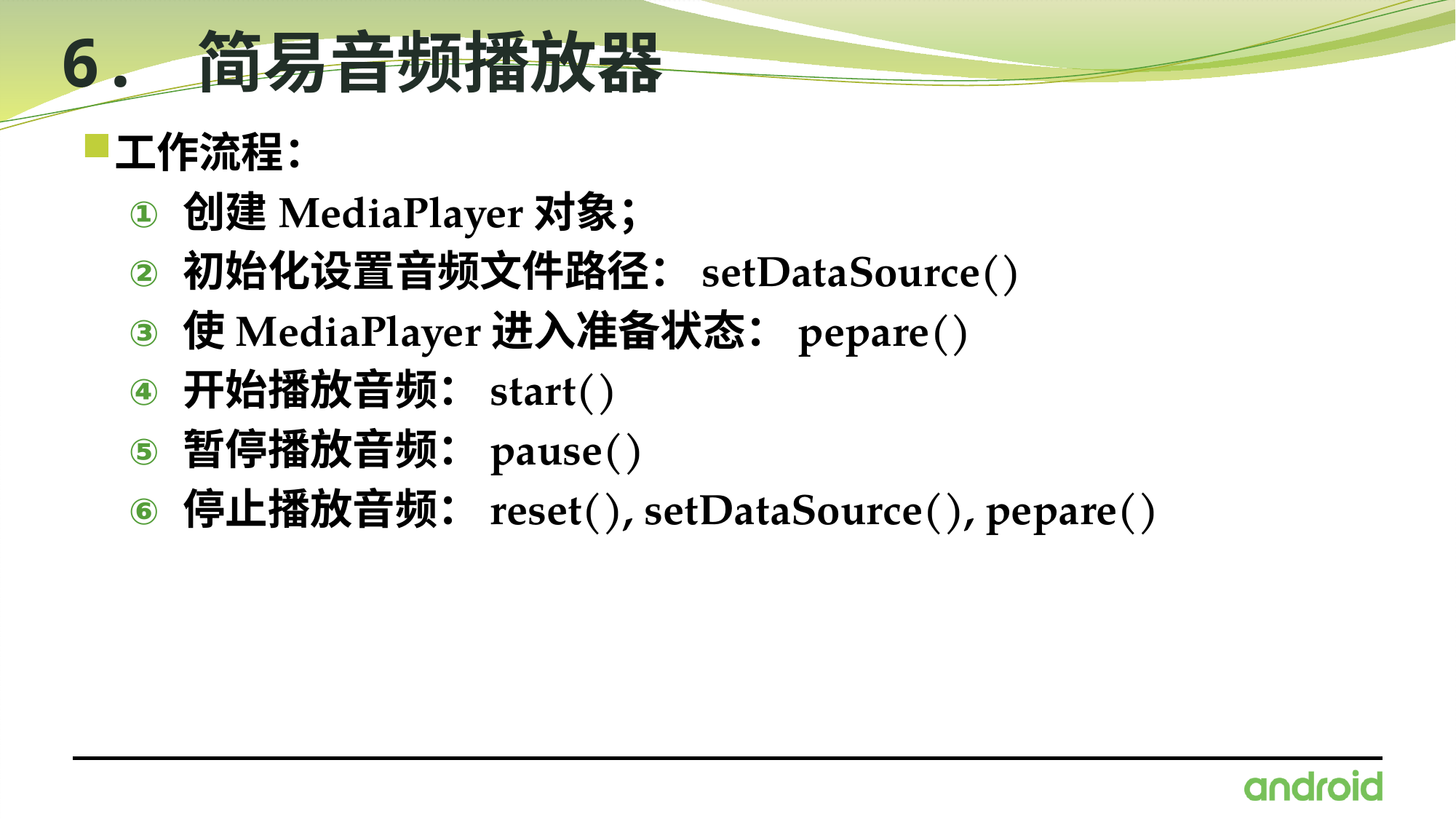

# 6. 简易音频播放器
工作流程：
创建MediaPlayer对象；
初始化设置音频文件路径：setDataSource()
使MediaPlayer进入准备状态：pepare()
开始播放音频：start()
暂停播放音频：pause()
停止播放音频：reset(), setDataSource(), pepare()